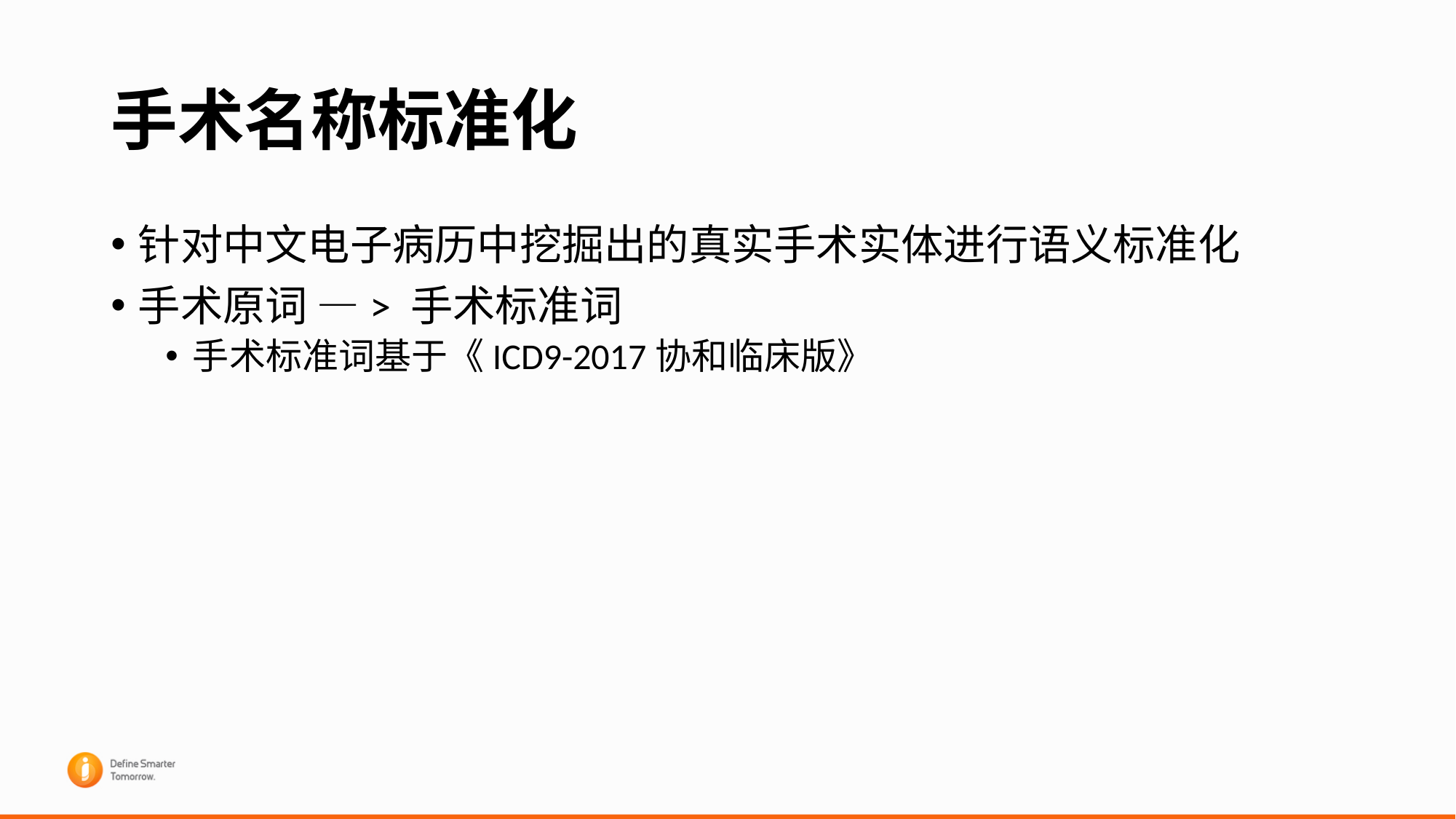

# 手术名称标准化
针对中文电子病历中挖掘出的真实手术实体进行语义标准化
手术原词 —> 手术标准词
手术标准词基于《ICD9-2017协和临床版》